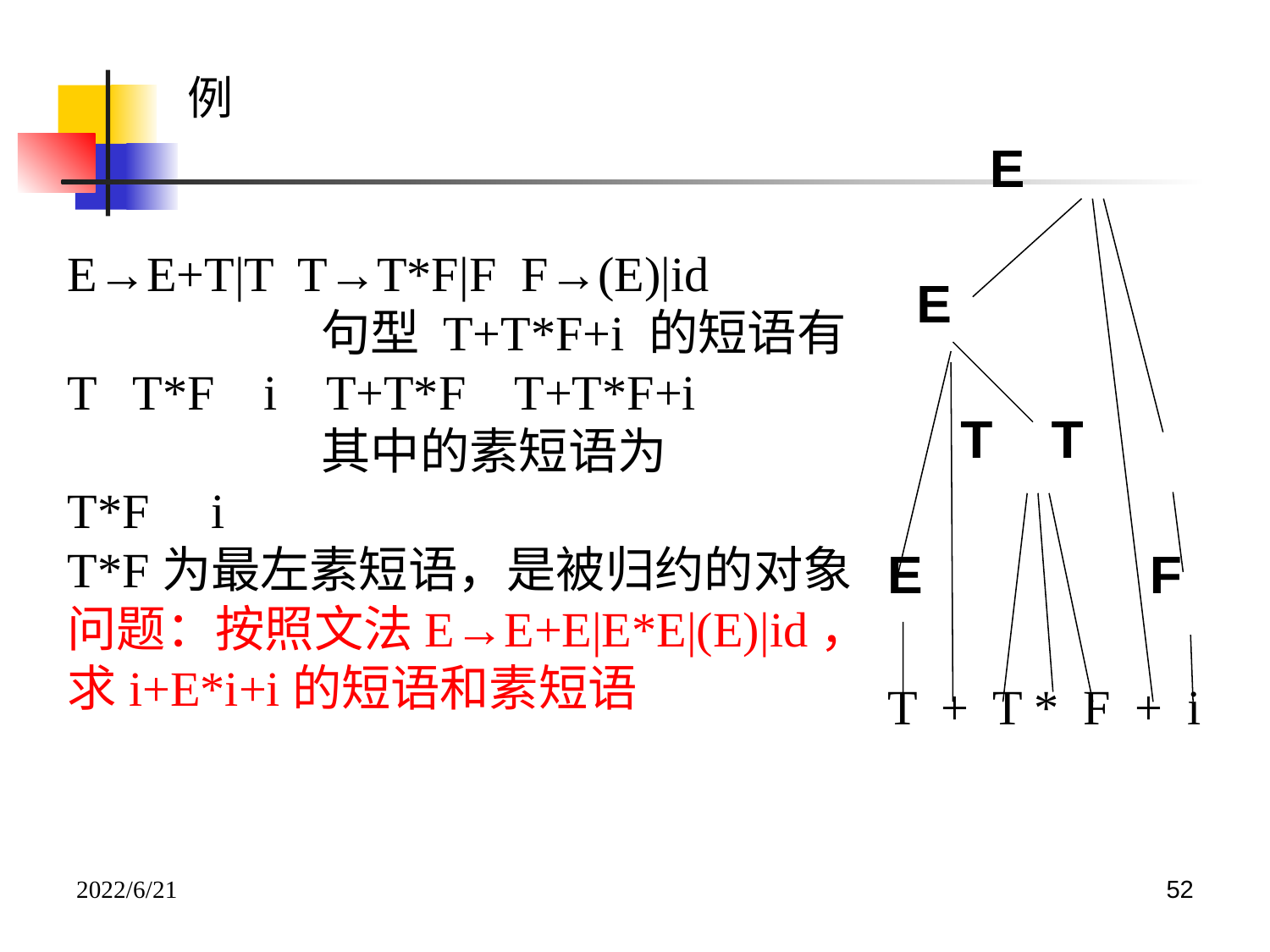

例

       E

  E

     T    T

E		      F

T  +  T *  F  +  i

E→E+T|T  T→T*F|F  F→(E)|id
		句型 T+T*F+i 的短语有
T   T*F    i    T+T*F    T+T*F+i
		其中的素短语为
T*F     i
T*F为最左素短语，是被归约的对象
问题：按照文法E→E+E|E*E|(E)|id，
求i+E*i+i的短语和素短语

2022/6/21
52